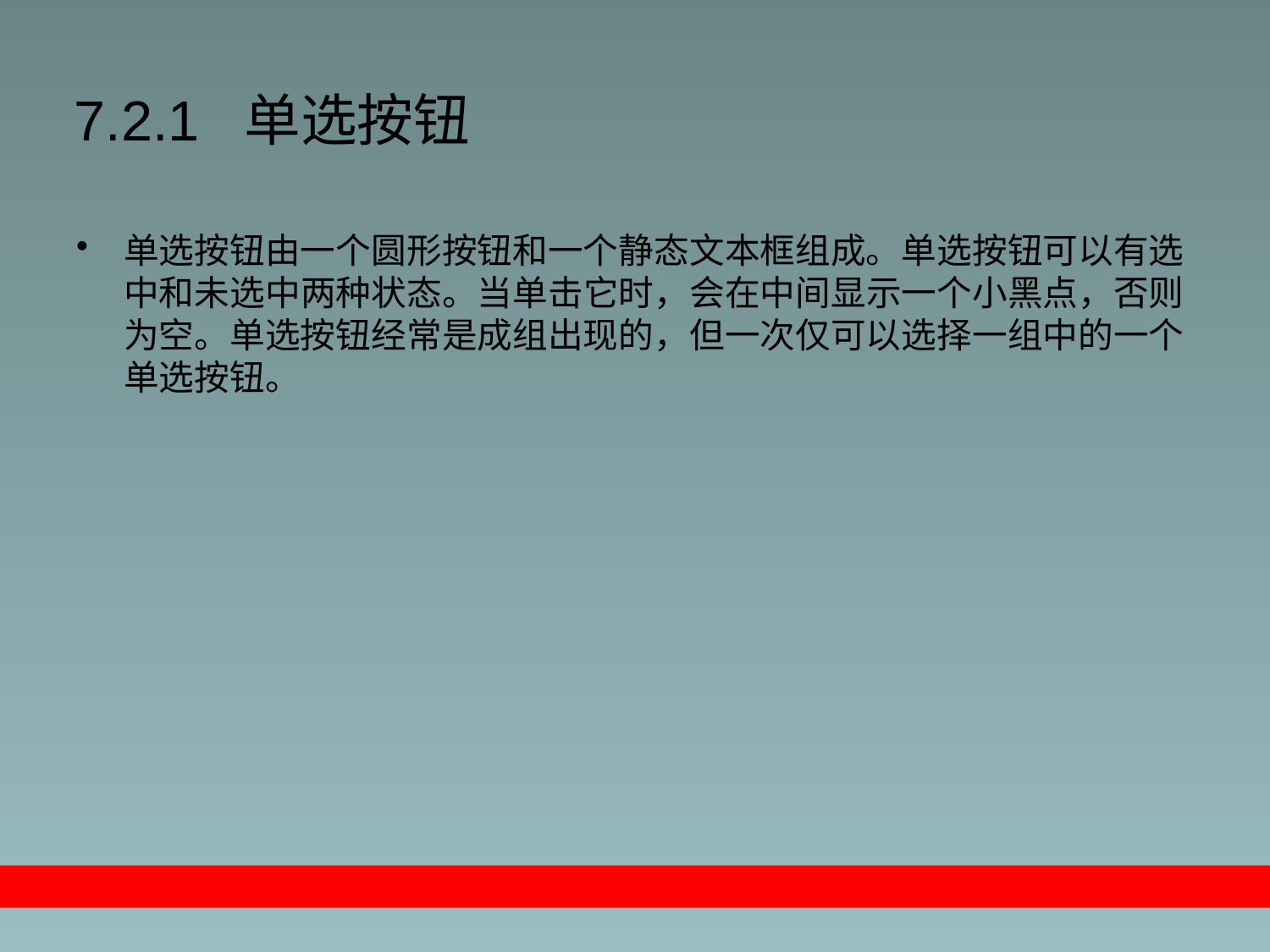

# 7.2.1  单选按钮
单选按钮由一个圆形按钮和一个静态文本框组成。单选按钮可以有选中和未选中两种状态。当单击它时，会在中间显示一个小黑点，否则为空。单选按钮经常是成组出现的，但一次仅可以选择一组中的一个单选按钮。